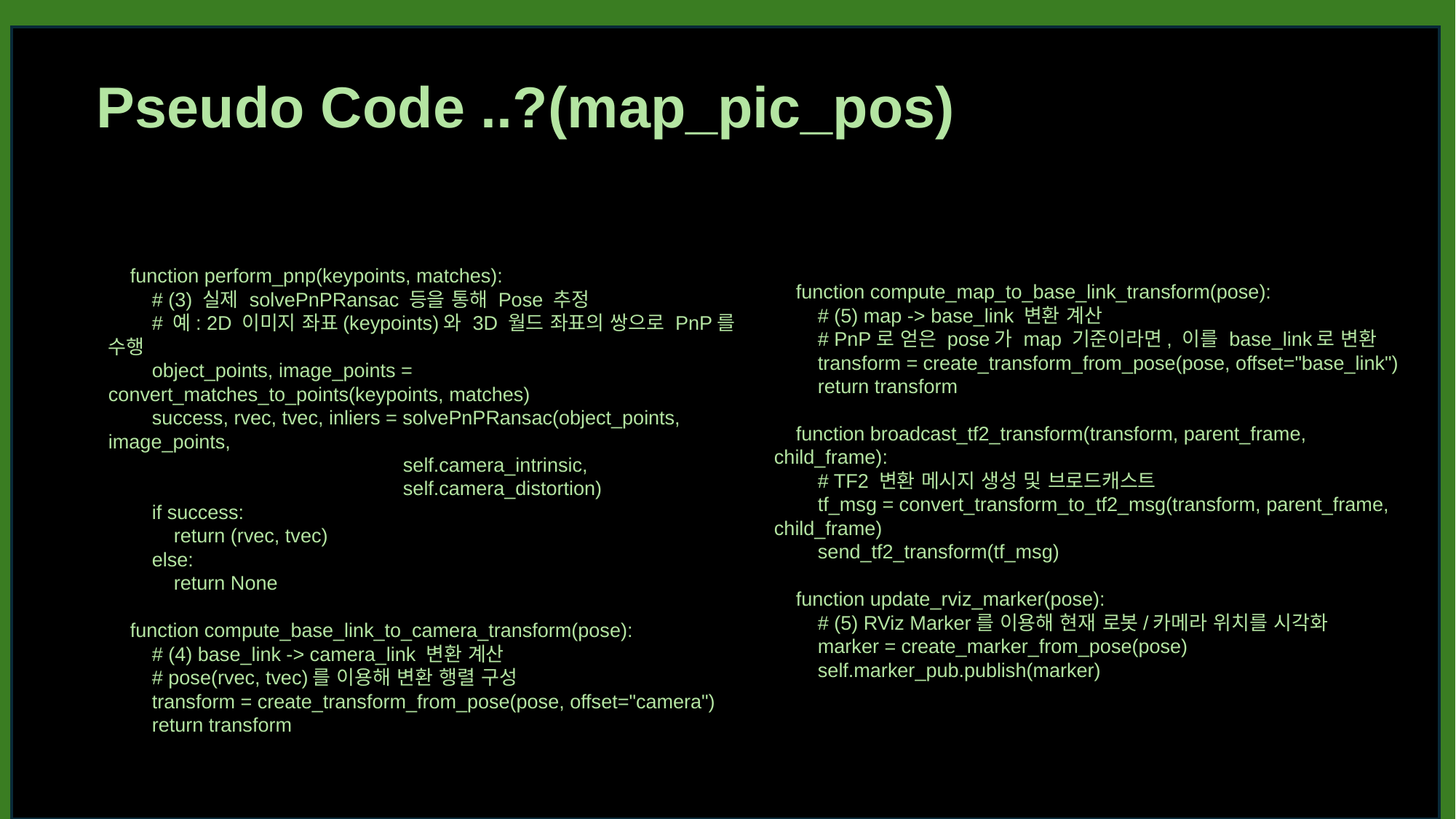

Pseudo Code ..?(map_pic_pos)

    function compute_map_to_base_link_transform(pose):
        # (5) map -> base_link 변환 계산
        # PnP로 얻은 pose가 map 기준이라면, 이를 base_link로 변환
        transform = create_transform_from_pose(pose, offset="base_link")
        return transform

    function broadcast_tf2_transform(transform, parent_frame, child_frame):
        # TF2 변환 메시지 생성 및 브로드캐스트
        tf_msg = convert_transform_to_tf2_msg(transform, parent_frame, child_frame)
        send_tf2_transform(tf_msg)

    function update_rviz_marker(pose):
        # (5) RViz Marker를 이용해 현재 로봇/카메라 위치를 시각화
        marker = create_marker_from_pose(pose)
        self.marker_pub.publish(marker)
    function perform_pnp(keypoints, matches):
        # (3) 실제 solvePnPRansac 등을 통해 Pose 추정
        # 예: 2D 이미지 좌표(keypoints)와 3D 월드 좌표의 쌍으로 PnP를 수행
        object_points, image_points = convert_matches_to_points(keypoints, matches)
        success, rvec, tvec, inliers = solvePnPRansac(object_points, image_points,
                                                      self.camera_intrinsic,
                                                      self.camera_distortion)
        if success:
            return (rvec, tvec)
        else:
            return None

    function compute_base_link_to_camera_transform(pose):
        # (4) base_link -> camera_link 변환 계산
        # pose(rvec, tvec)를 이용해 변환 행렬 구성
        transform = create_transform_from_pose(pose, offset="camera")
        return transform